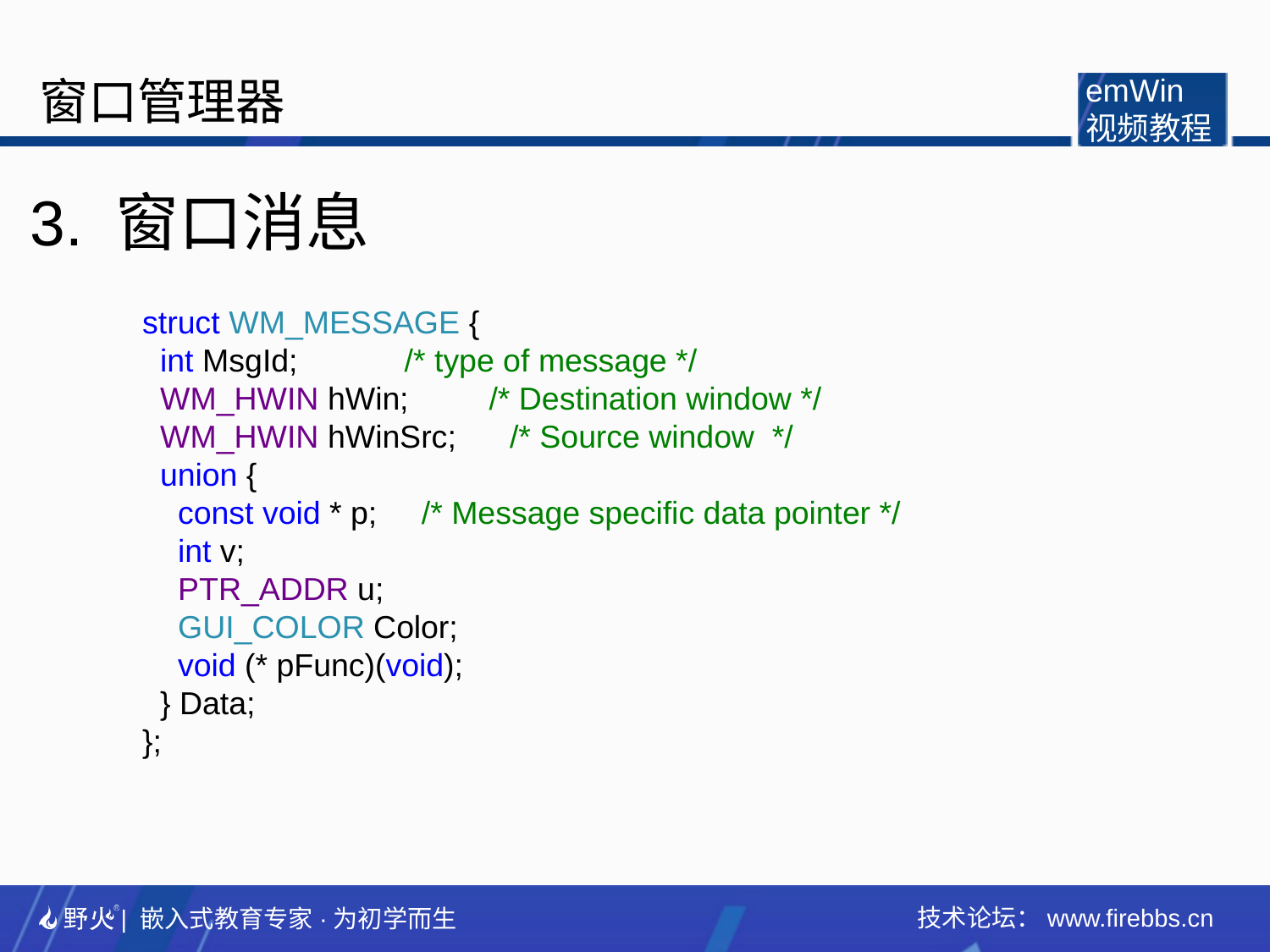

窗口管理器
emWin
视频教程
3. 窗口消息
struct WM_MESSAGE {
  int MsgId;            /* type of message */
  WM_HWIN hWin;         /* Destination window */
  WM_HWIN hWinSrc;      /* Source window  */
  union {
    const void * p;     /* Message specific data pointer */
    int v;
    PTR_ADDR u;
    GUI_COLOR Color;
    void (* pFunc)(void);
  } Data;
};